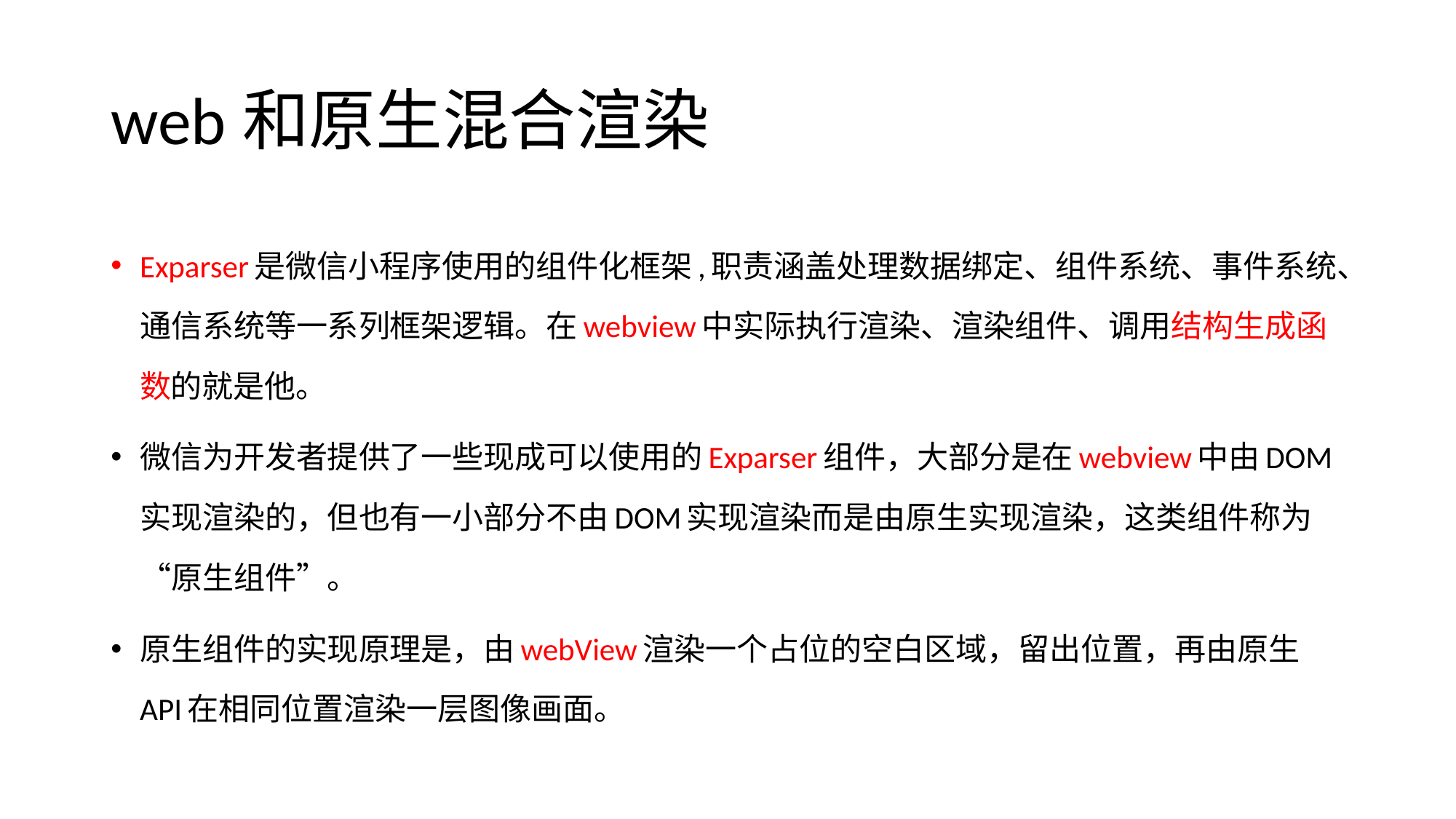

# web和原生混合渲染
Exparser是微信小程序使用的组件化框架,职责涵盖处理数据绑定、组件系统、事件系统、通信系统等一系列框架逻辑。在webview中实际执行渲染、渲染组件、调用结构生成函数的就是他。
微信为开发者提供了一些现成可以使用的Exparser组件，大部分是在webview中由DOM实现渲染的，但也有一小部分不由DOM实现渲染而是由原生实现渲染，这类组件称为“原生组件”。
原生组件的实现原理是，由webView渲染一个占位的空白区域，留出位置，再由原生API在相同位置渲染一层图像画面。